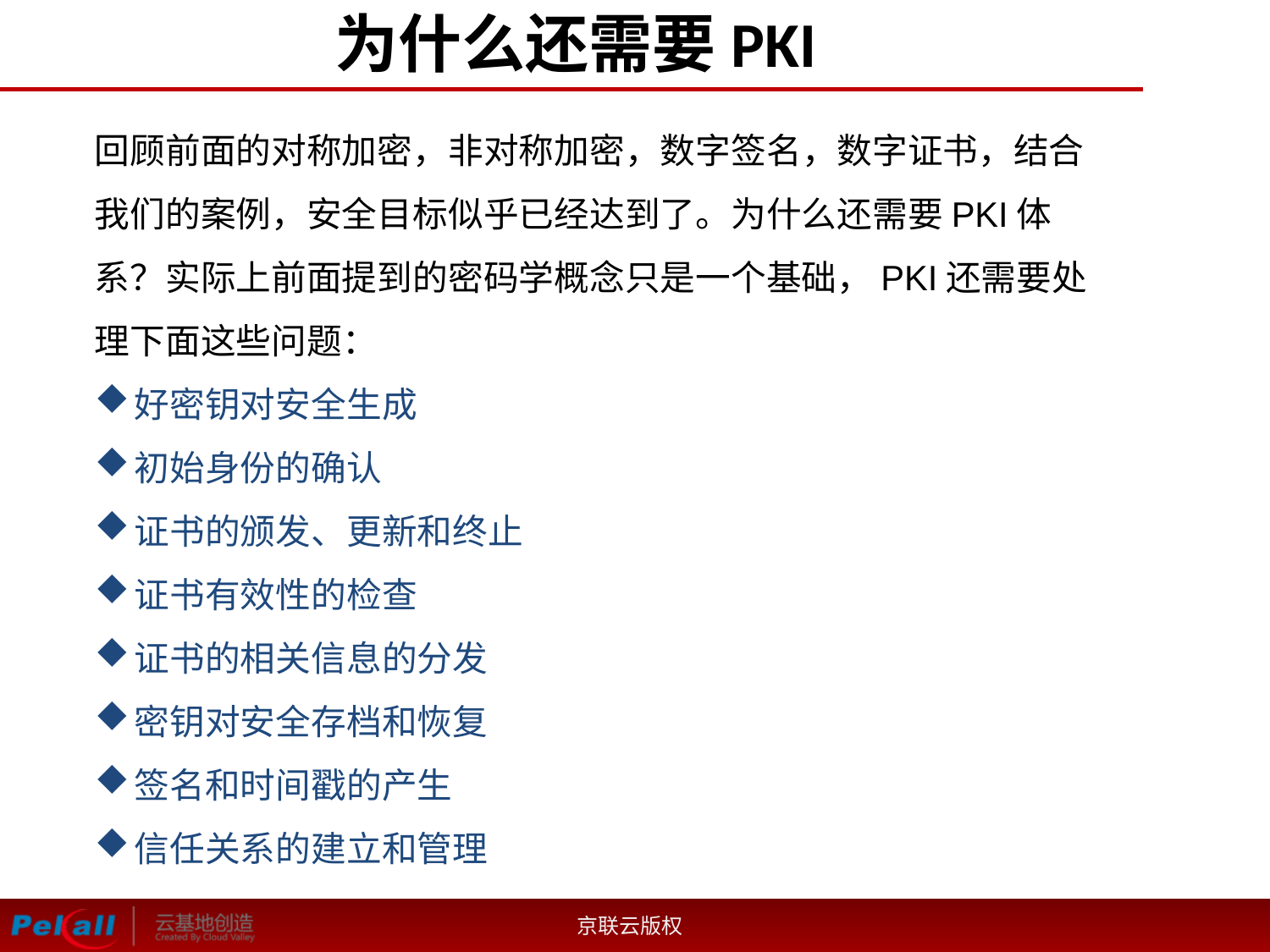

# 为什么还需要PKI
回顾前面的对称加密，非对称加密，数字签名，数字证书，结合我们的案例，安全目标似乎已经达到了。为什么还需要PKI体系？实际上前面提到的密码学概念只是一个基础，PKI还需要处理下面这些问题：
好密钥对安全生成
初始身份的确认
证书的颁发、更新和终止
证书有效性的检查
证书的相关信息的分发
密钥对安全存档和恢复
签名和时间戳的产生
信任关系的建立和管理